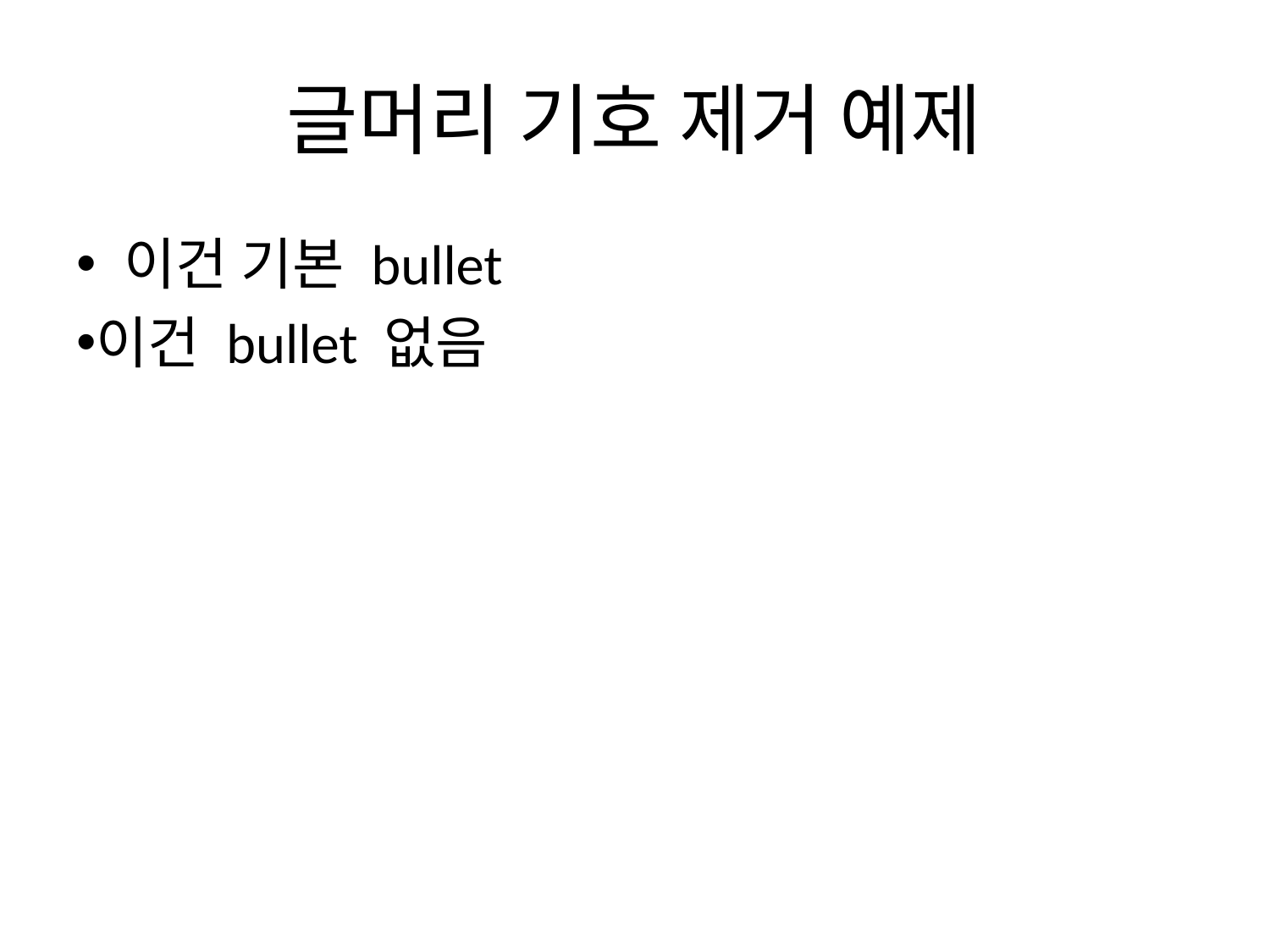

# 글머리 기호 제거 예제
이건 기본 bullet
이건 bullet 없음